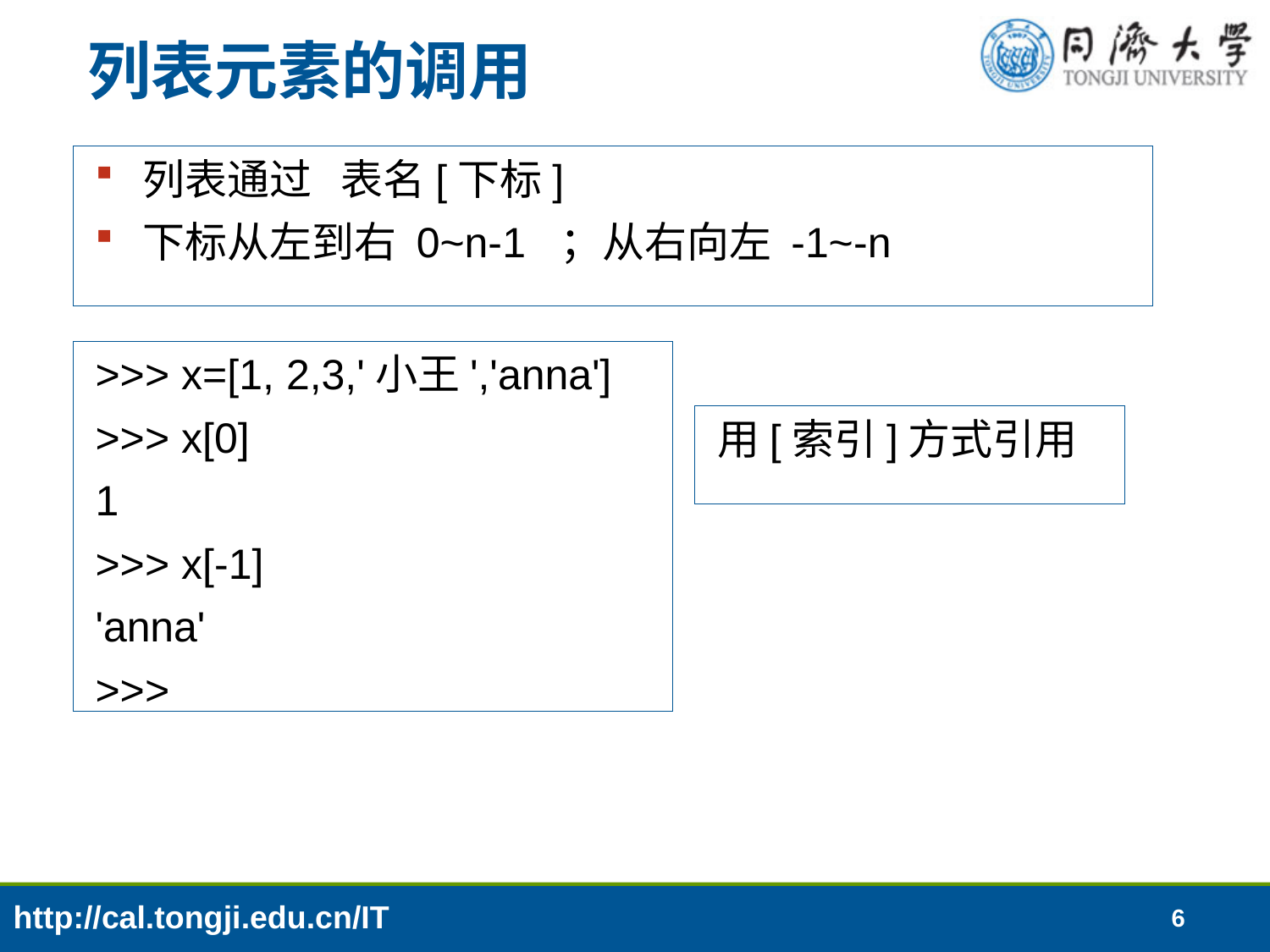

# 列表元素的调用
列表通过   表名[下标]
下标从左到右 0~n-1  ；从右向左 -1~-n
>>> x=[1, 2,3,'小王','anna']
>>> x[0]
1
>>> x[-1]
'anna'
>>>
用[索引]方式引用